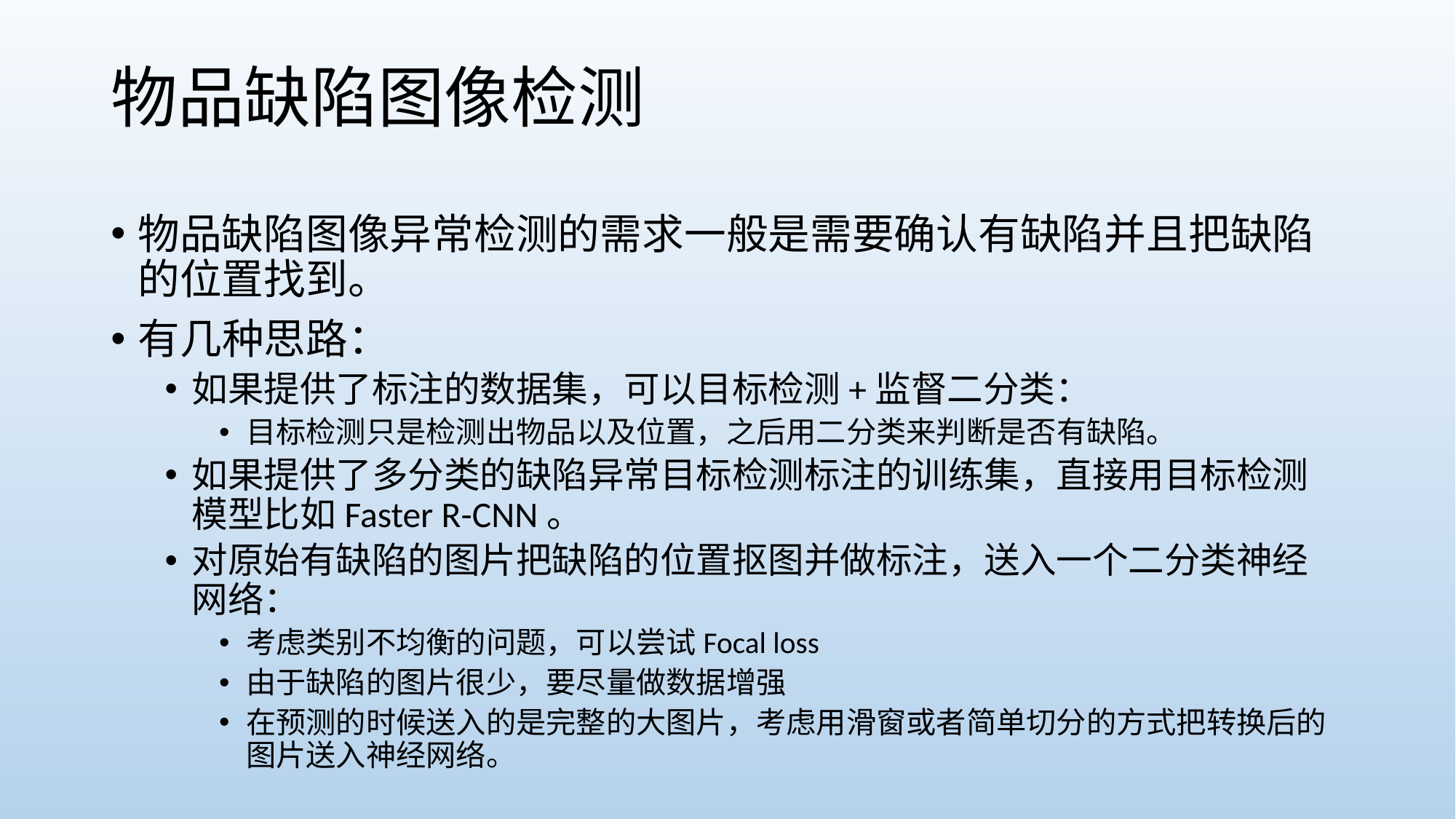

# 物品缺陷图像检测
物品缺陷图像异常检测的需求一般是需要确认有缺陷并且把缺陷的位置找到。
有几种思路：
如果提供了标注的数据集，可以目标检测+监督二分类：
目标检测只是检测出物品以及位置，之后用二分类来判断是否有缺陷。
如果提供了多分类的缺陷异常目标检测标注的训练集，直接用目标检测模型比如Faster R-CNN。
对原始有缺陷的图片把缺陷的位置抠图并做标注，送入一个二分类神经网络：
考虑类别不均衡的问题，可以尝试Focal loss
由于缺陷的图片很少，要尽量做数据增强
在预测的时候送入的是完整的大图片，考虑用滑窗或者简单切分的方式把转换后的图片送入神经网络。